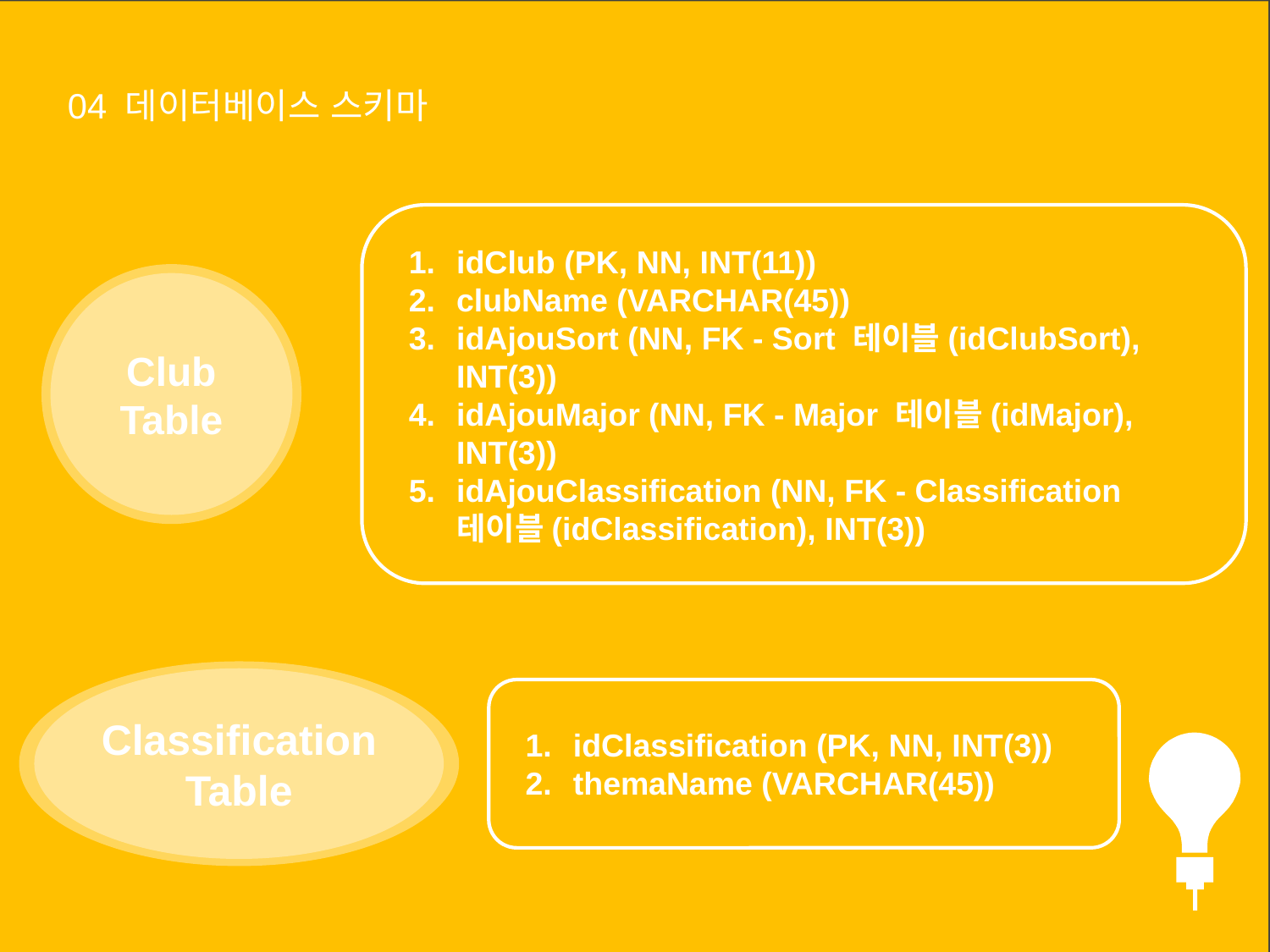

04 데이터베이스 스키마
idClub (PK, NN, INT(11))
clubName (VARCHAR(45))
idAjouSort (NN, FK - Sort 테이블(idClubSort), INT(3))
idAjouMajor (NN, FK - Major 테이블(idMajor), INT(3))
idAjouClassification (NN, FK - Classification 테이블(idClassification), INT(3))
Club Table

Classification Table

idClassification (PK, NN, INT(3))
themaName (VARCHAR(45))